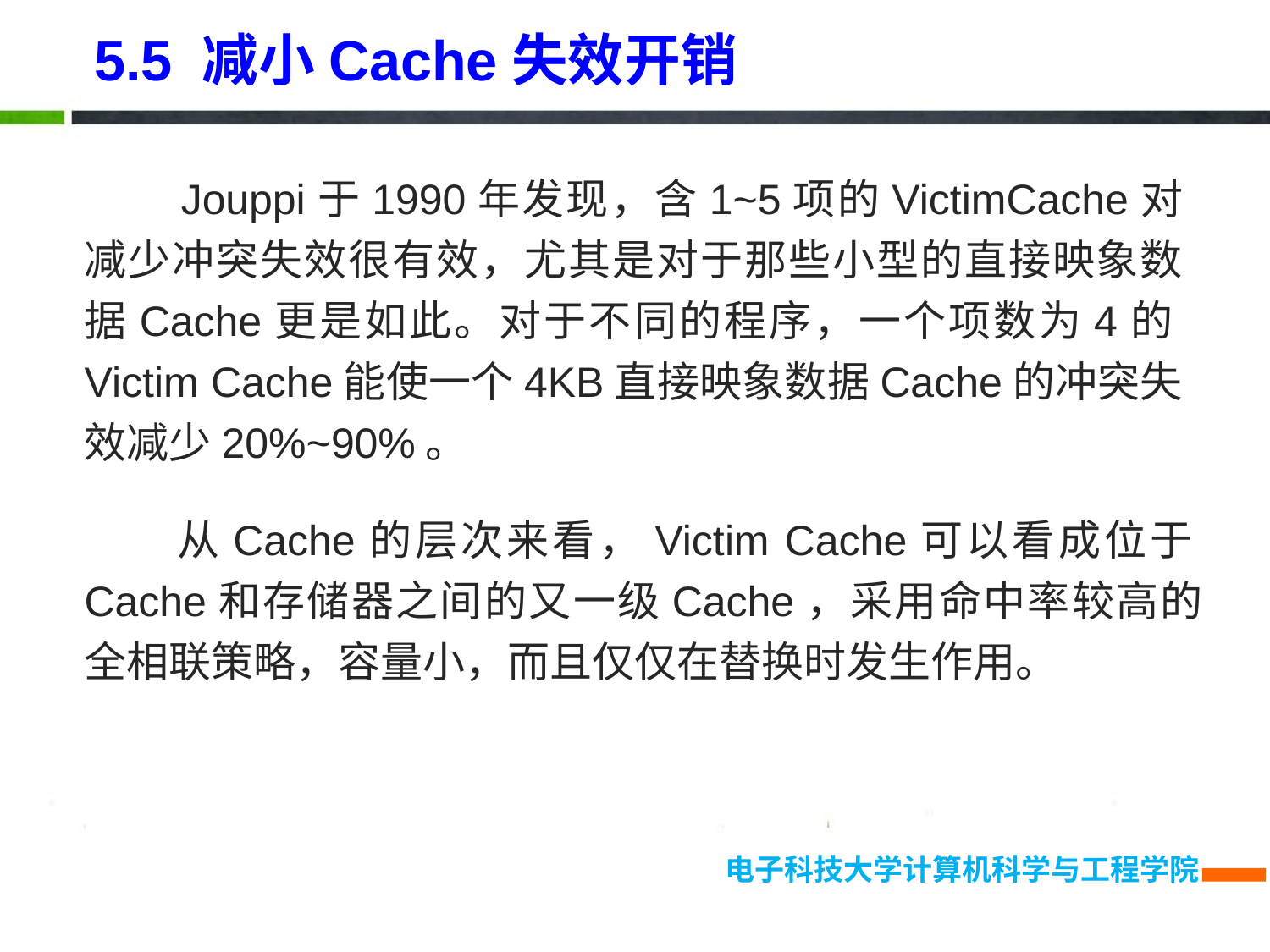

5.5 减小Cache失效开销
       Jouppi于1990年发现，含1~5项的VictimCache对减少冲突失效很有效，尤其是对于那些小型的直接映象数据Cache更是如此。对于不同的程序，一个项数为4的Victim Cache能使一个4KB直接映象数据Cache的冲突失效减少20%~90%。
      从Cache的层次来看，Victim Cache可以看成位于Cache和存储器之间的又一级Cache，采用命中率较高的全相联策略，容量小，而且仅仅在替换时发生作用。
97